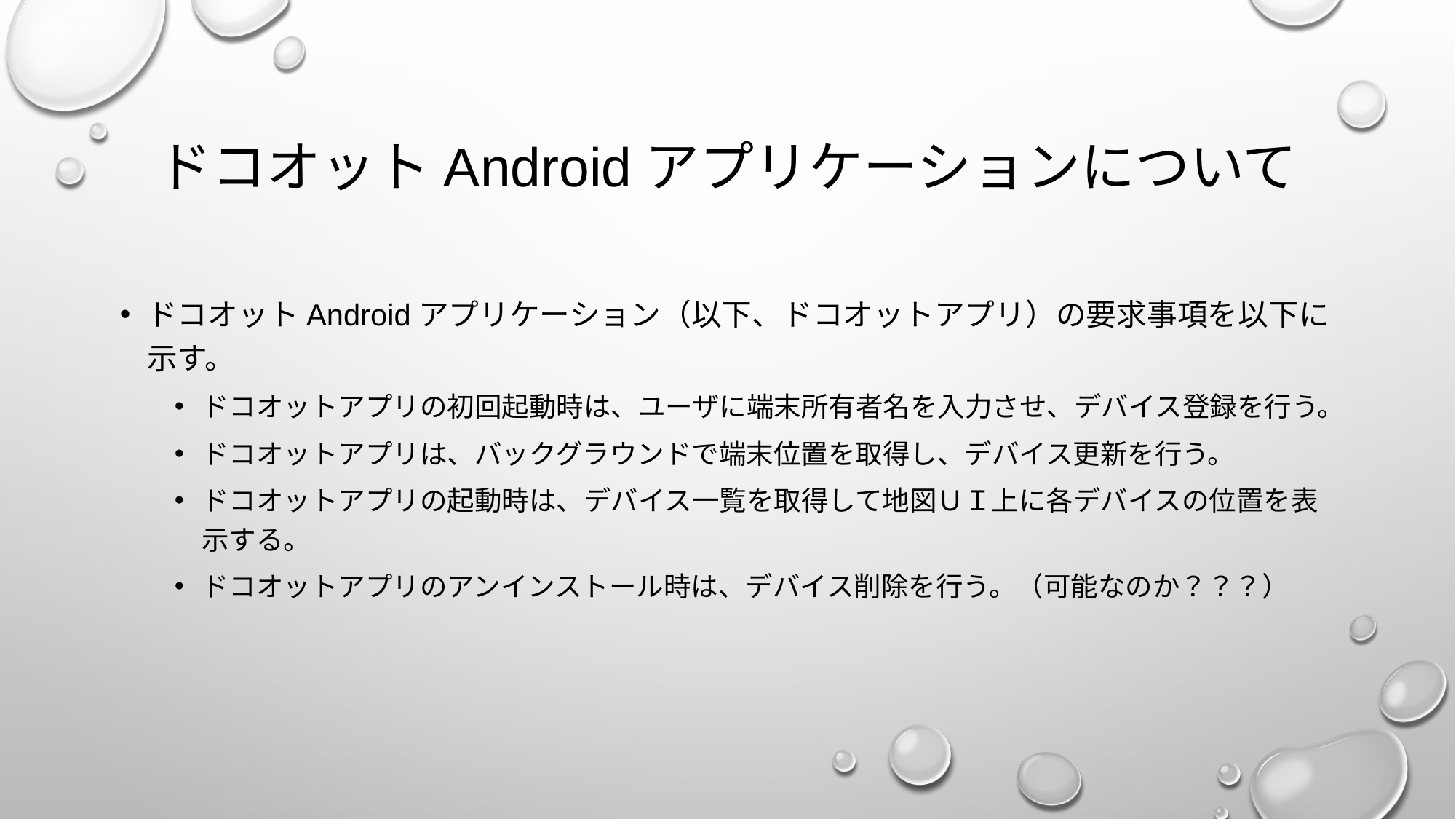

# ドコオットAndroidアプリケーションについて
ドコオットAndroidアプリケーション（以下、ドコオットアプリ）の要求事項を以下に示す。
ドコオットアプリの初回起動時は、ユーザに端末所有者名を入力させ、デバイス登録を行う。
ドコオットアプリは、バックグラウンドで端末位置を取得し、デバイス更新を行う。
ドコオットアプリの起動時は、デバイス一覧を取得して地図ＵＩ上に各デバイスの位置を表示する。
ドコオットアプリのアンインストール時は、デバイス削除を行う。（可能なのか？？？）